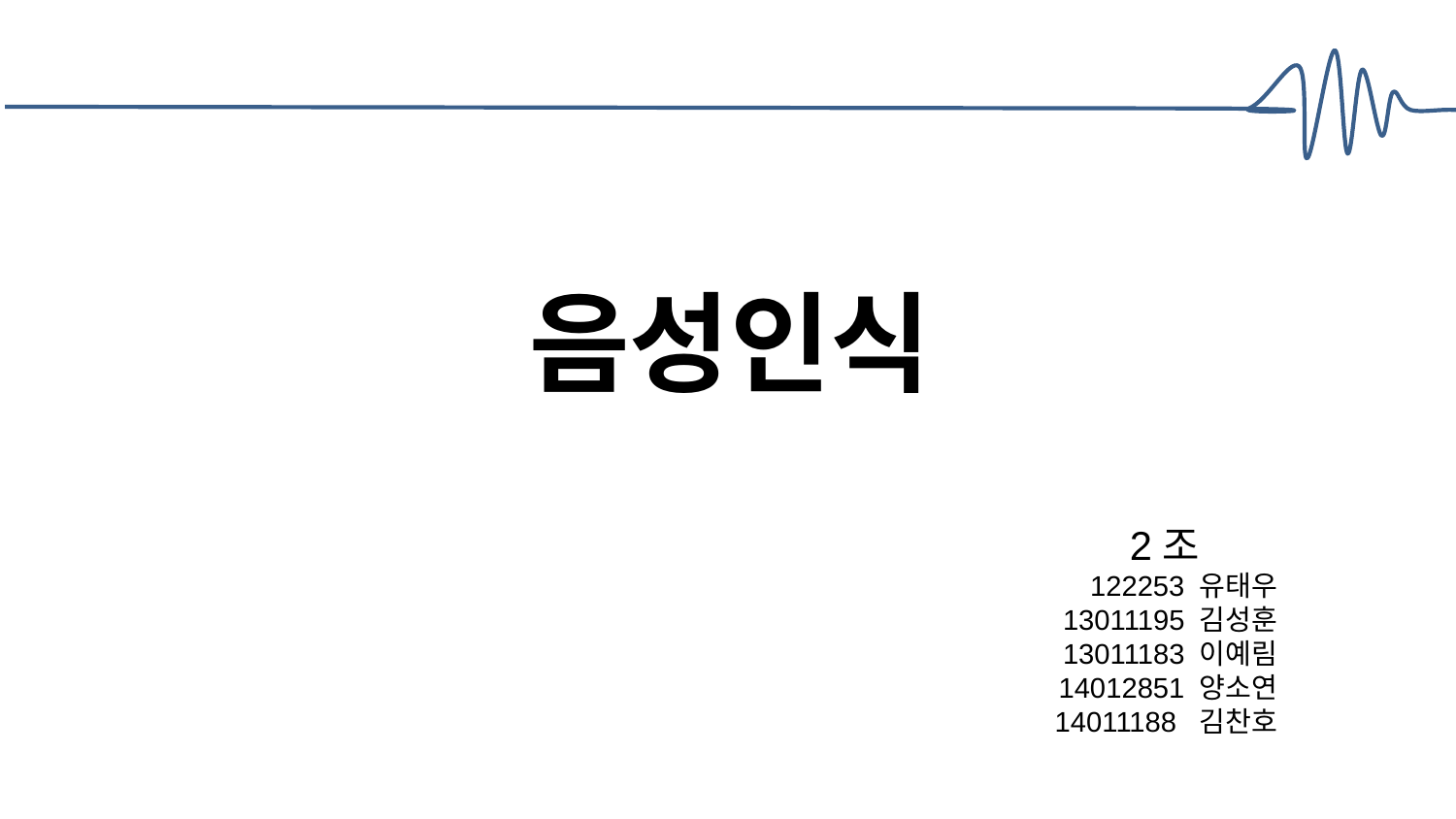

# 음성인식
2조
122253 유태우
13011195 김성훈
13011183 이예림
14012851 양소연
14011188  김찬호